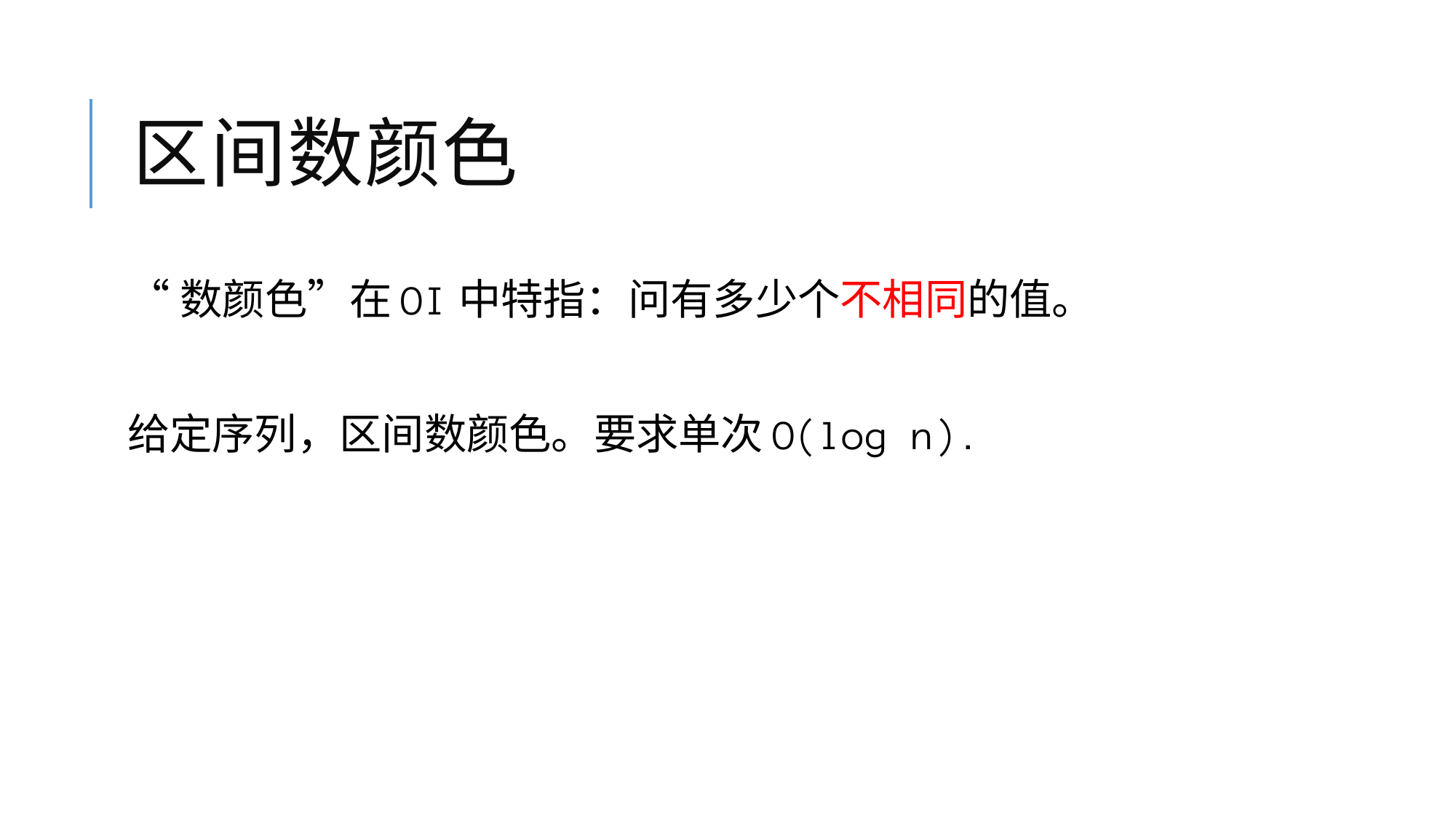

# 区间数颜色
“数颜色”在OI中特指：问有多少个不相同的值。

给定序列，区间数颜色。要求单次O(log n).